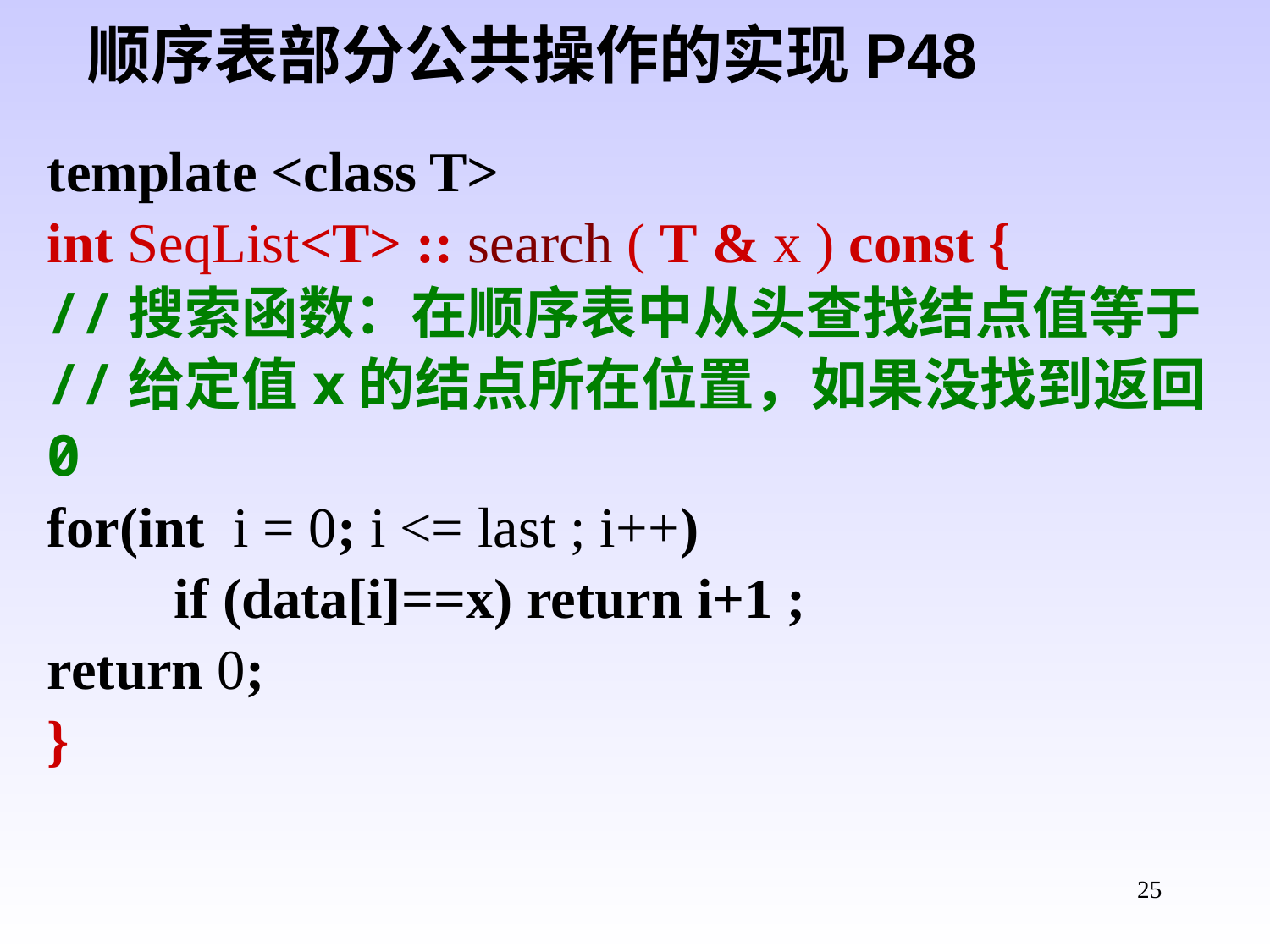

顺序表部分公共操作的实现P48
template <class T>
int SeqList<T> :: search ( T & x ) const {
//搜索函数：在顺序表中从头查找结点值等于
//给定值x的结点所在位置，如果没找到返回0
for(int  i = 0; i <= last ; i++)
	if (data[i]==x) return i+1 ;
return 0;
}
25